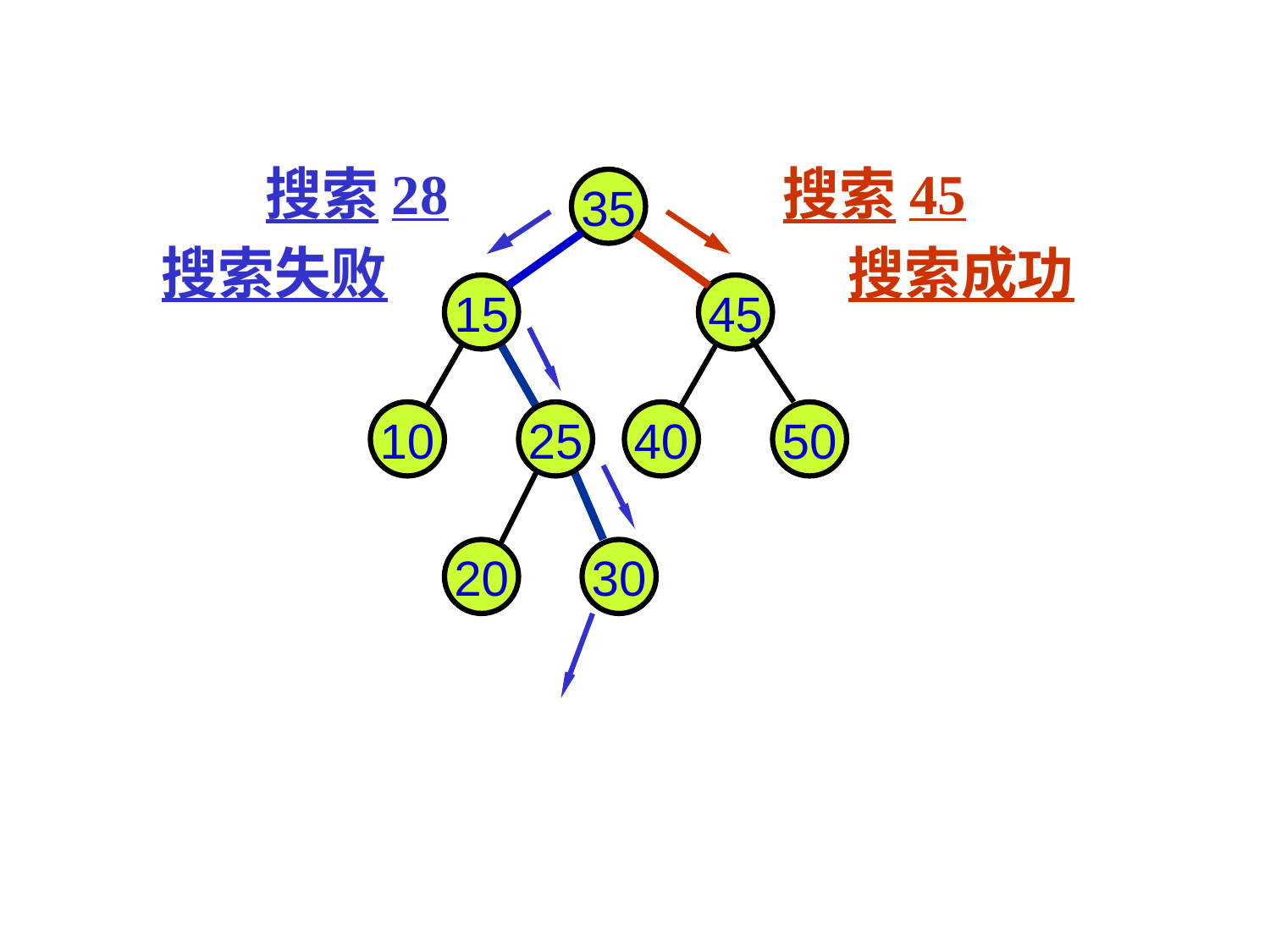

搜索28
搜索失败
搜索45
    搜索成功
35

15
45

10
25
40
50

20
30

55